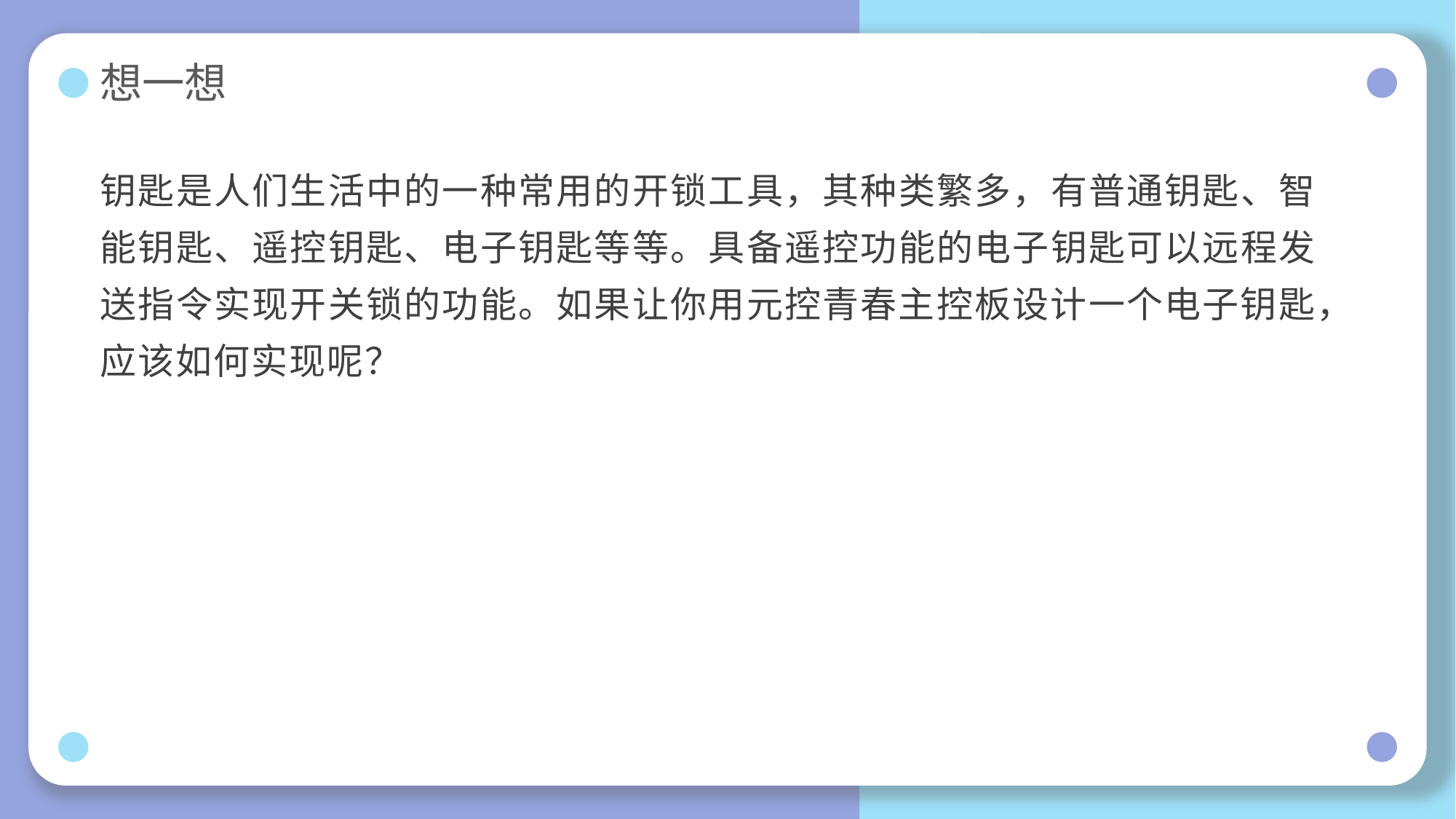

# 想一想
钥匙是人们生活中的一种常用的开锁工具，其种类繁多，有普通钥匙、智能钥匙、遥控钥匙、电子钥匙等等。具备遥控功能的电子钥匙可以远程发送指令实现开关锁的功能。如果让你用元控青春主控板设计一个电子钥匙，应该如何实现呢？